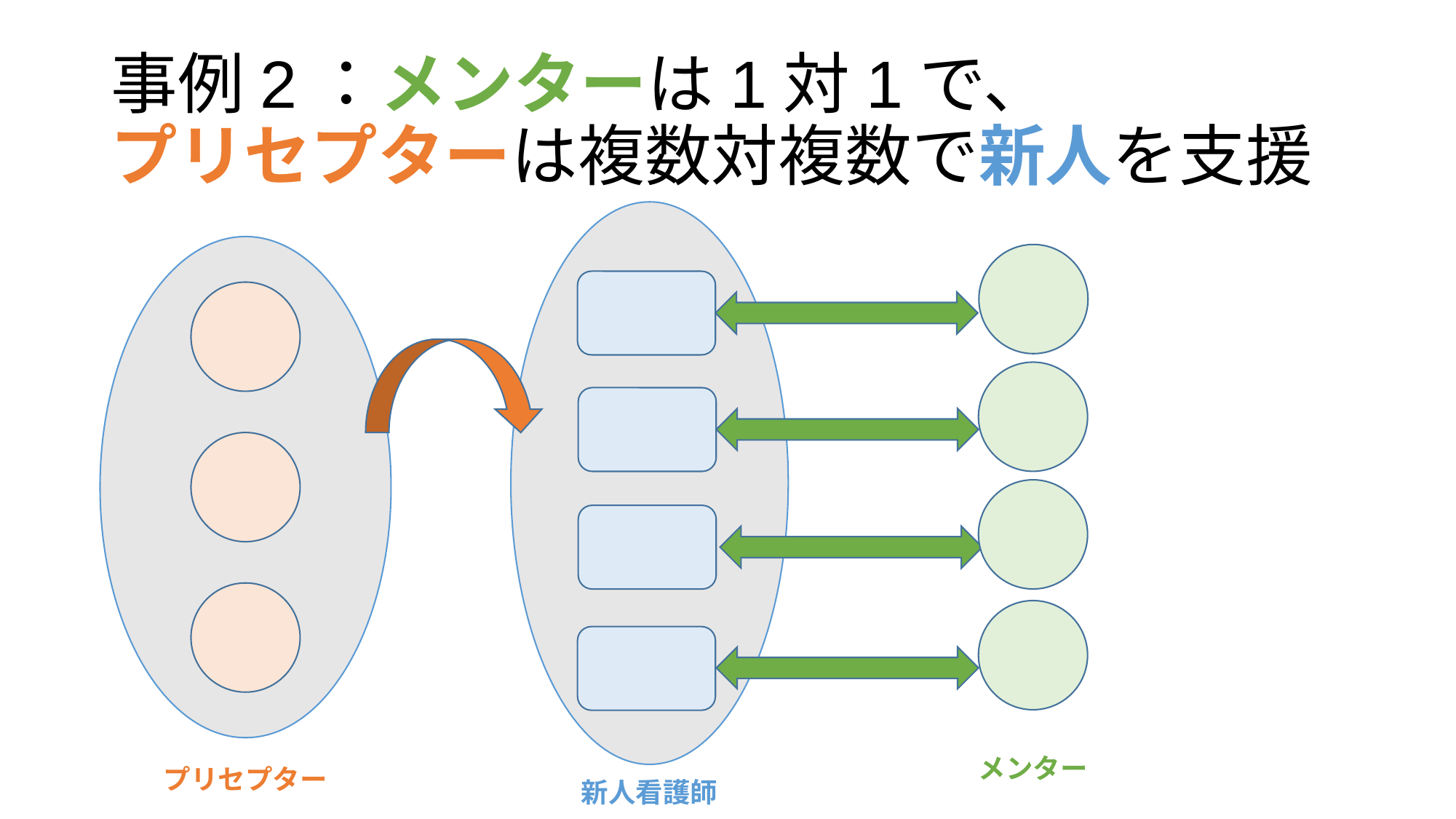

# 事例2：メンターは1対1で、 プリセプターは複数対複数で新人を支援

メンター
プリセプター
新人看護師